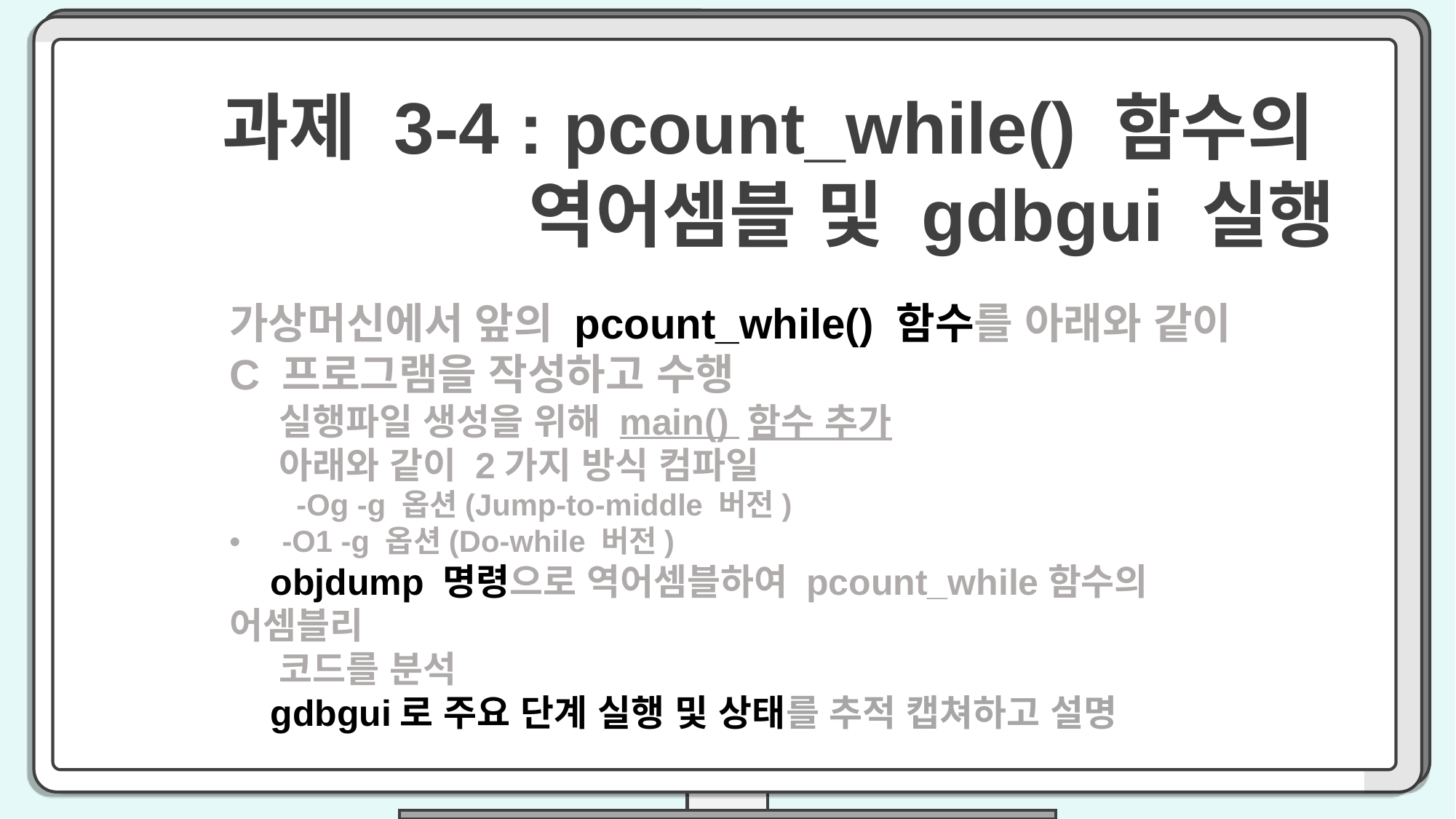

과제 3-4 : pcount_while() 함수의
역어셈블 및 gdbgui 실행
가상머신에서 앞의 pcount_while() 함수를 아래와 같이 C 프로그램을 작성하고 수행
    실행파일 생성을 위해 main() 함수 추가
    아래와 같이 2가지 방식 컴파일
        -Og -g 옵션(Jump-to-middle 버전)
•     -O1 -g 옵션(Do-while 버전)
    objdump 명령으로 역어셈블하여 pcount_while함수의 어셈블리
    코드를 분석
    gdbgui로 주요 단계 실행 및 상태를 추적 캡쳐하고 설명